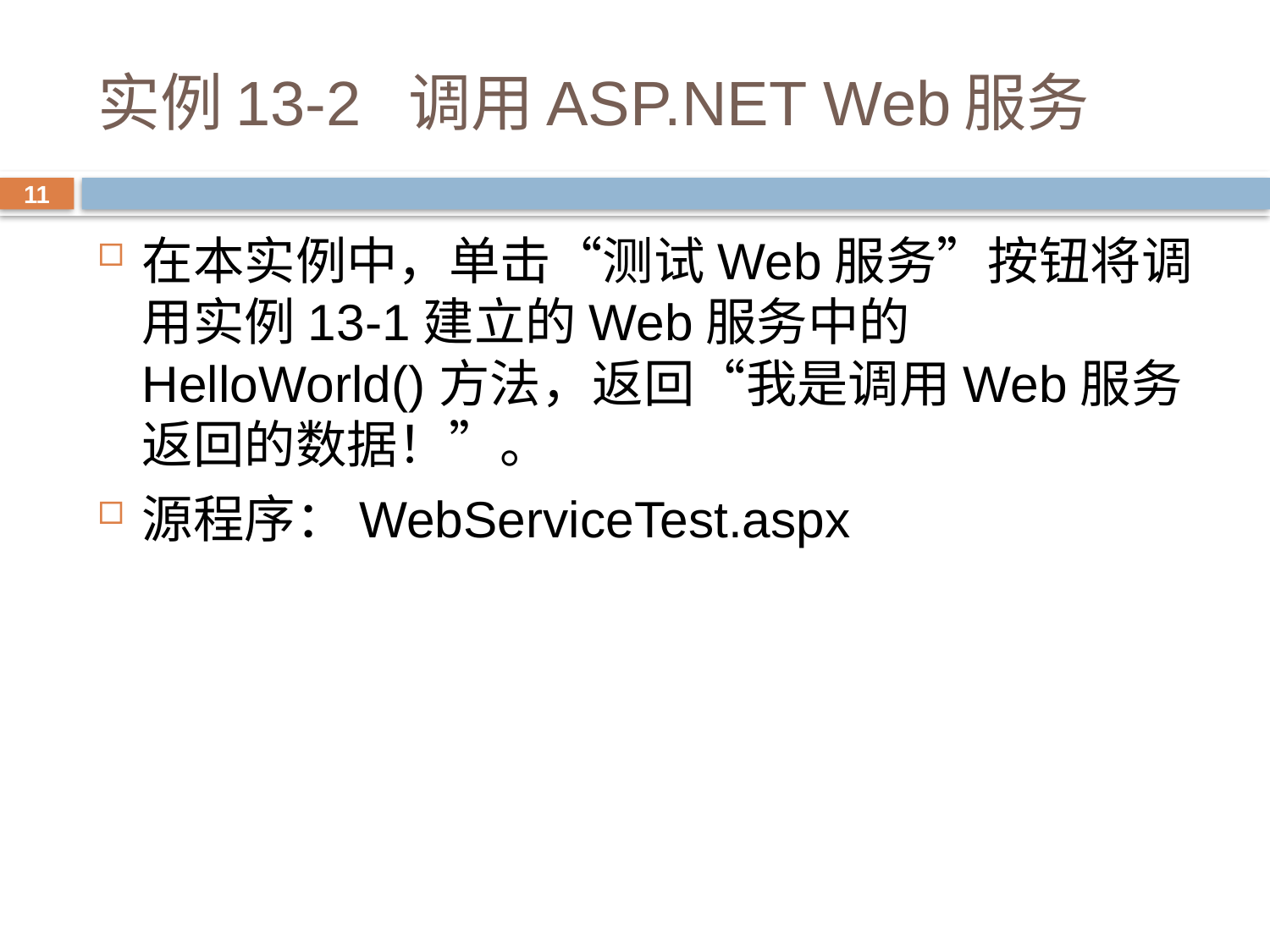

# 实例13-2  调用ASP.NET Web服务
11
在本实例中，单击“测试Web服务”按钮将调用实例13-1建立的Web服务中的HelloWorld()方法，返回“我是调用Web服务返回的数据！”。
源程序：WebServiceTest.aspx